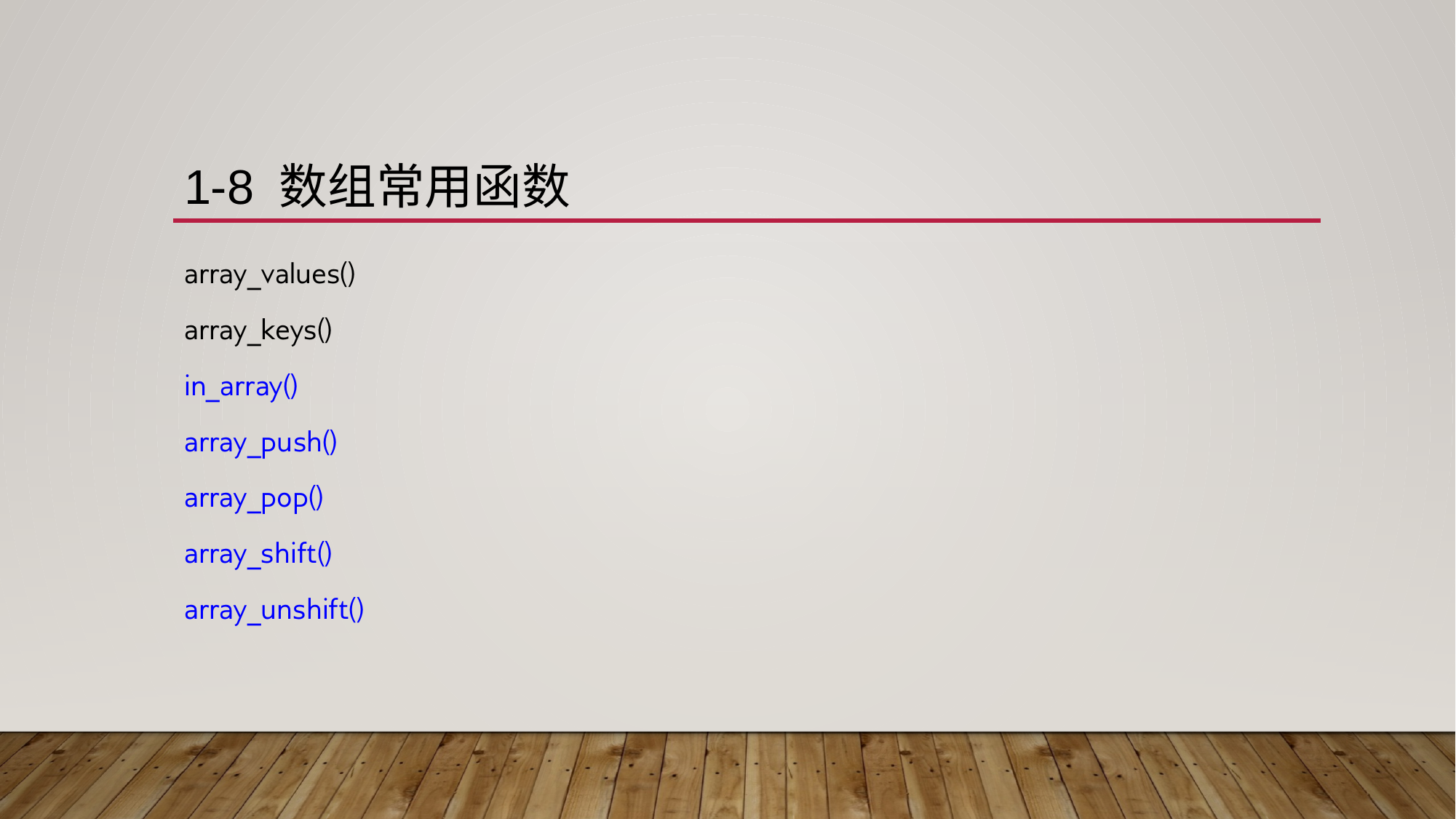

# 1-8 数组常用函数
array_values()
array_keys()
in_array()
array_push()
array_pop()
array_shift()
array_unshift()